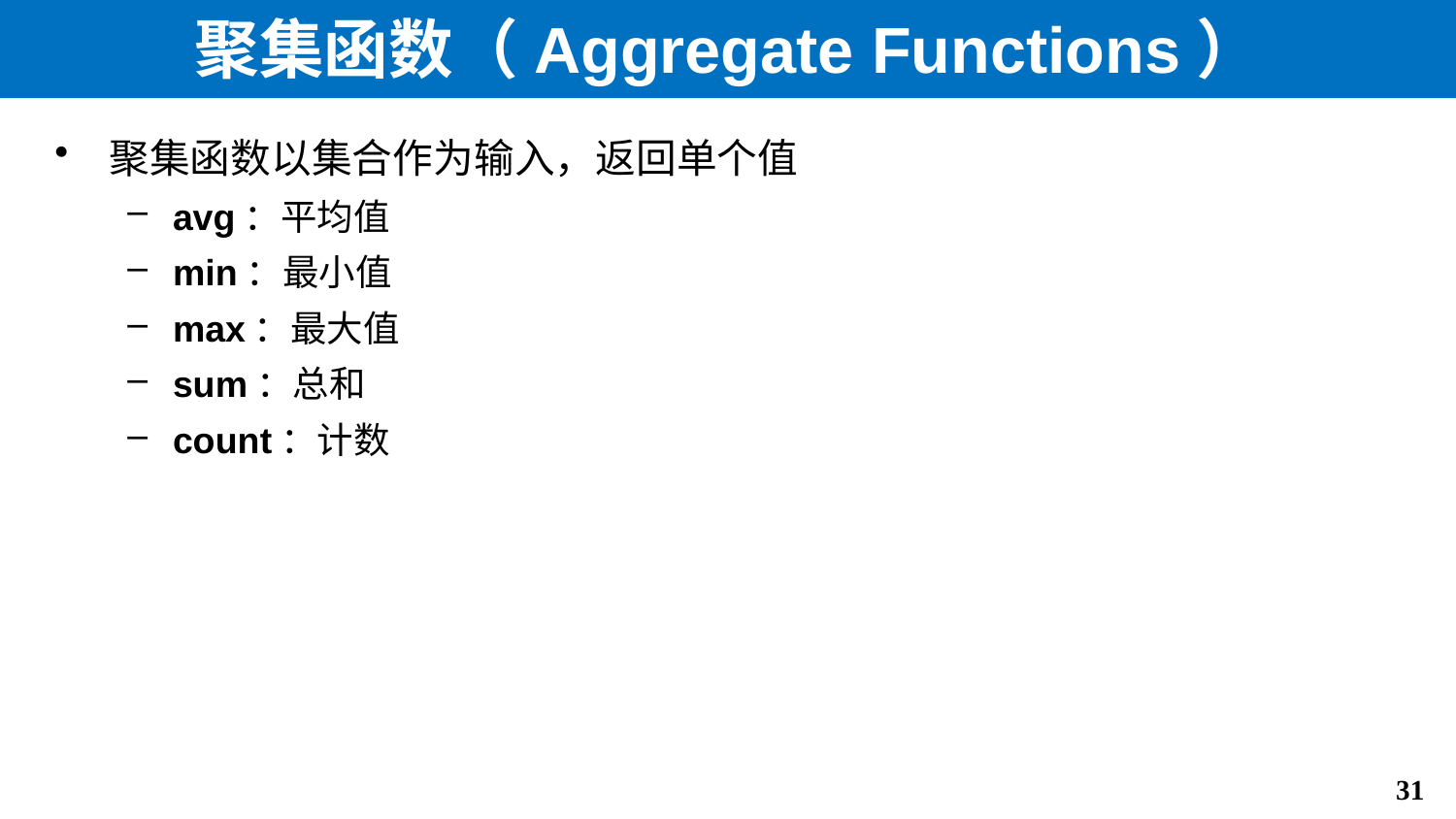

# 聚集函数（Aggregate Functions）
聚集函数以集合作为输入，返回单个值
avg：平均值
min：最小值
max：最大值
sum：总和
count：计数